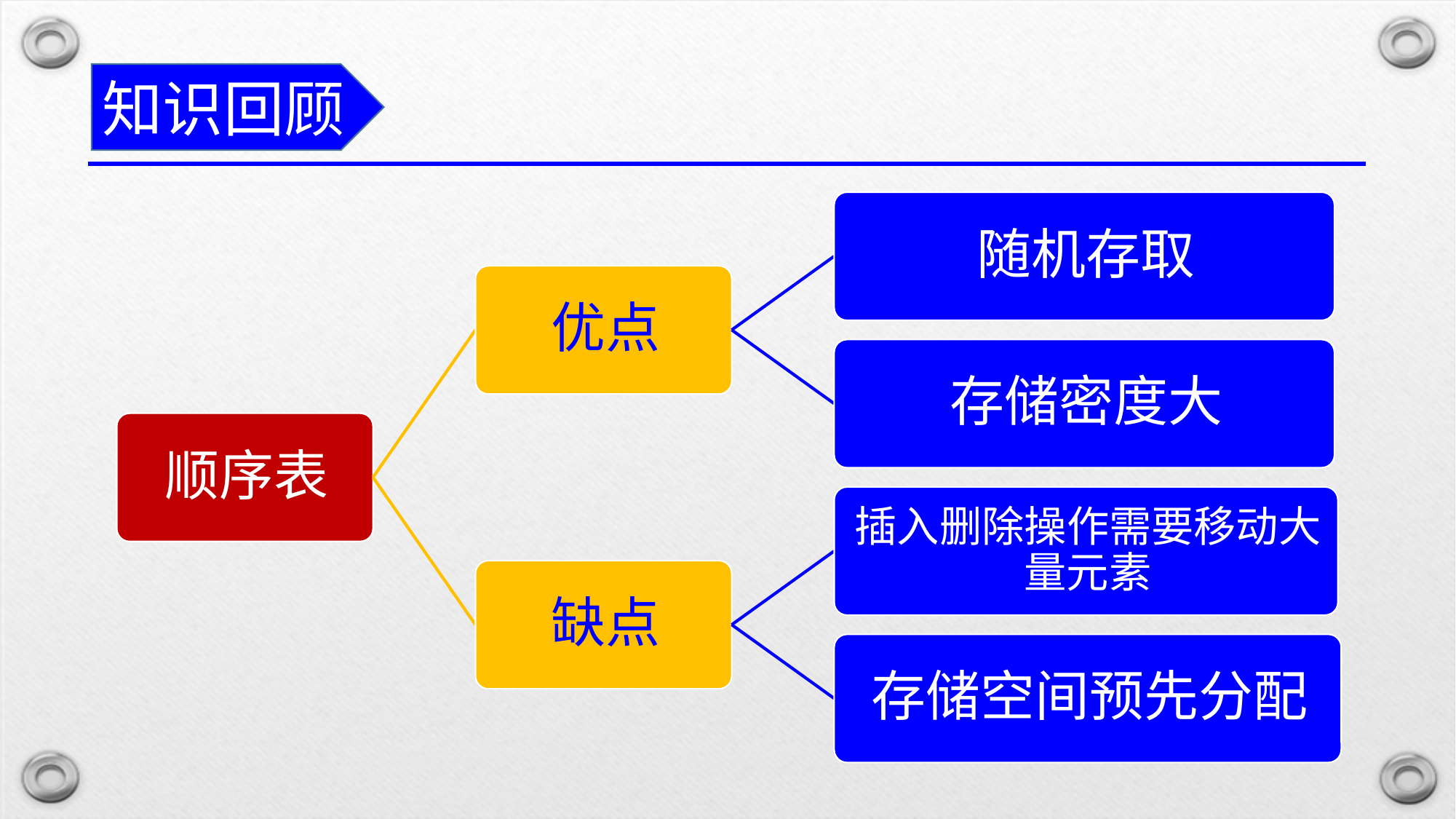

知识回顾
顺序表

优点

随机存取

存储密度大

缺点

插入删除操作需要移动大量元素

存储空间预先分配